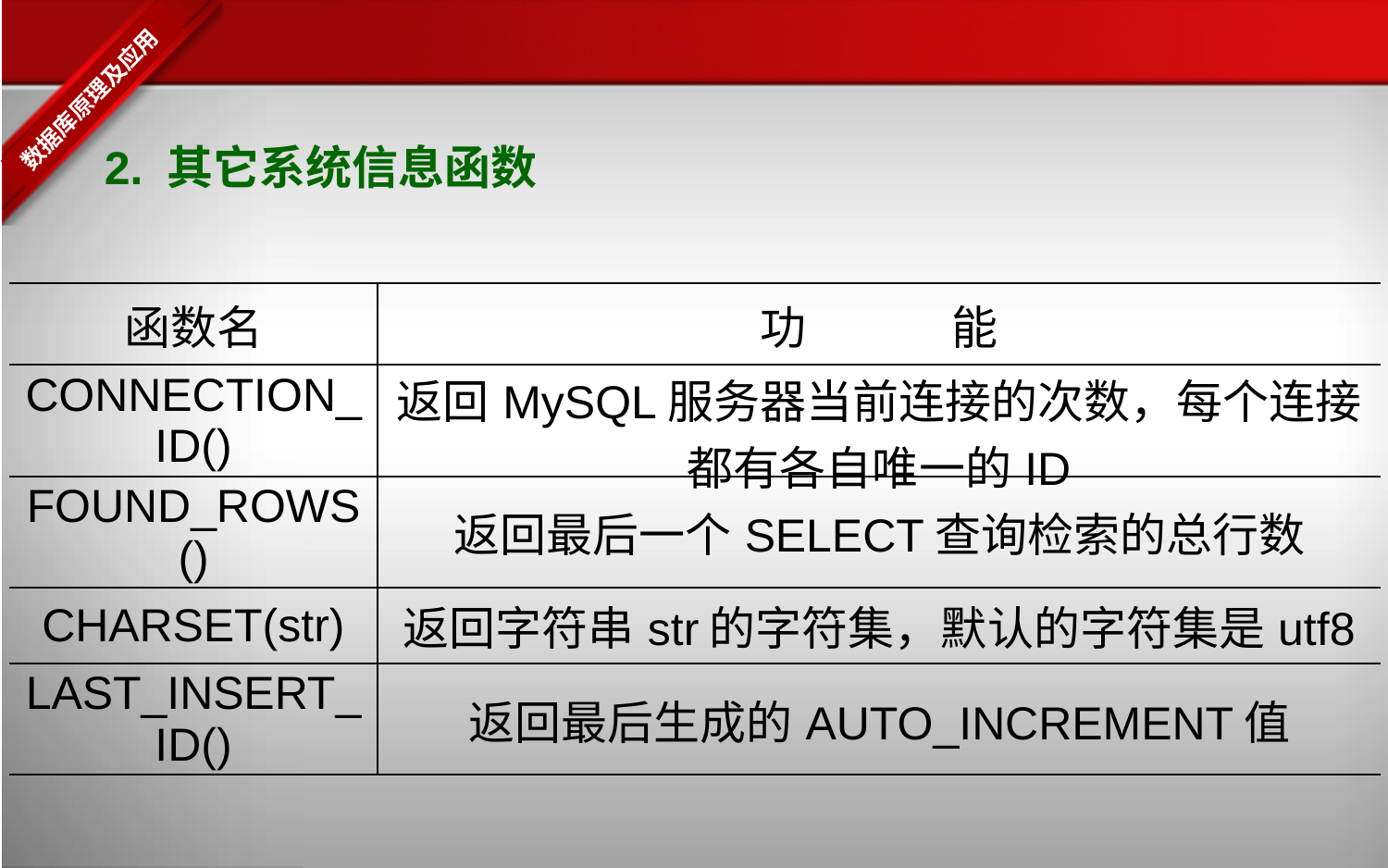

2. 其它系统信息函数
| 函数名 | 功 能 |
| --- | --- |
| CONNECTION\_ID() | 返回MySQL服务器当前连接的次数，每个连接都有各自唯一的ID |
| FOUND\_ROWS() | 返回最后一个SELECT查询检索的总行数 |
| CHARSET(str) | 返回字符串str的字符集，默认的字符集是utf8 |
| LAST\_INSERT\_ID() | 返回最后生成的AUTO\_INCREMENT值 |